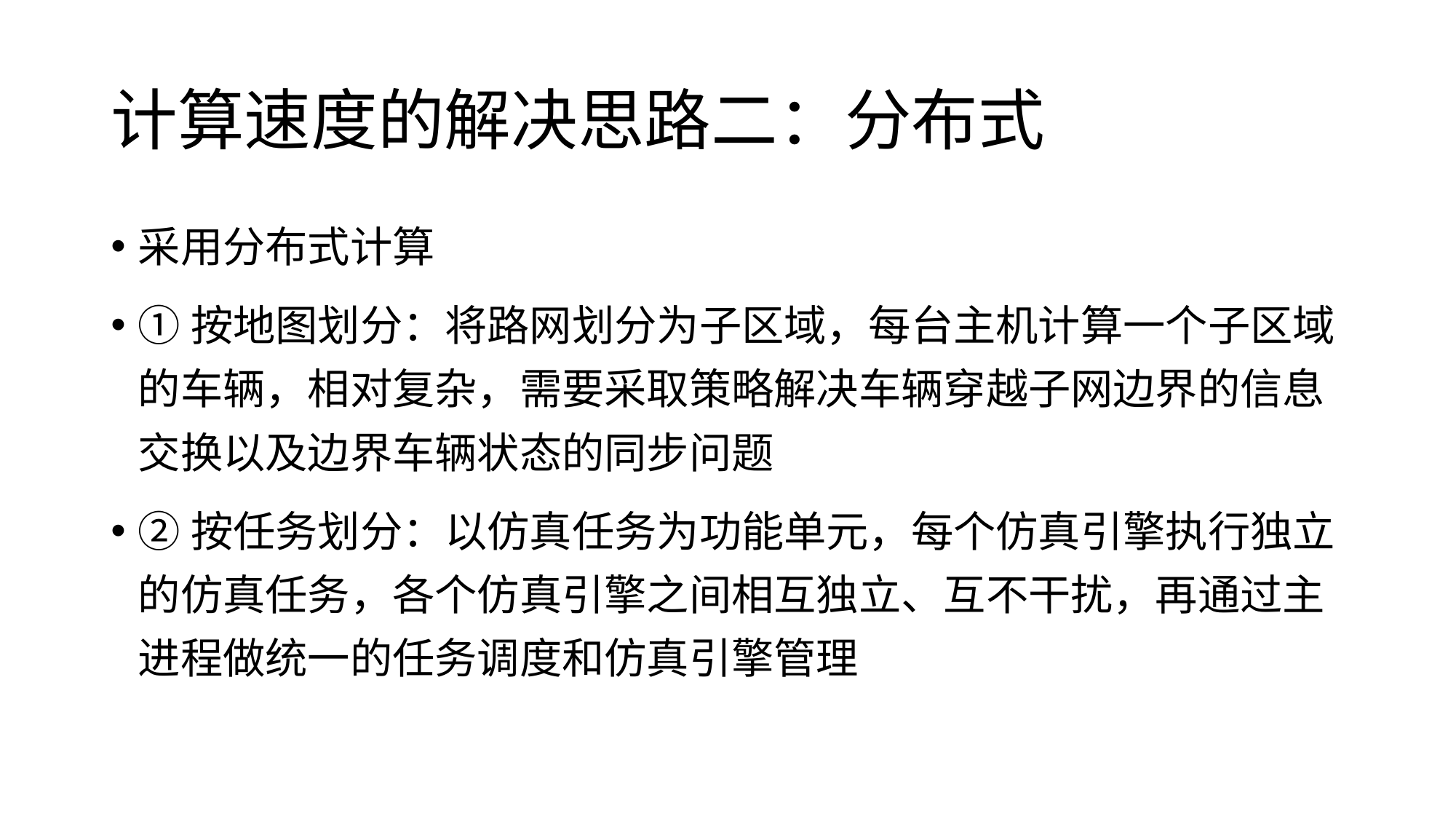

# 计算速度的解决思路二：分布式
采用分布式计算
①按地图划分：将路网划分为子区域，每台主机计算一个子区域的车辆，相对复杂，需要采取策略解决车辆穿越子网边界的信息交换以及边界车辆状态的同步问题
②按任务划分：以仿真任务为功能单元，每个仿真引擎执行独立的仿真任务，各个仿真引擎之间相互独立、互不干扰，再通过主进程做统一的任务调度和仿真引擎管理